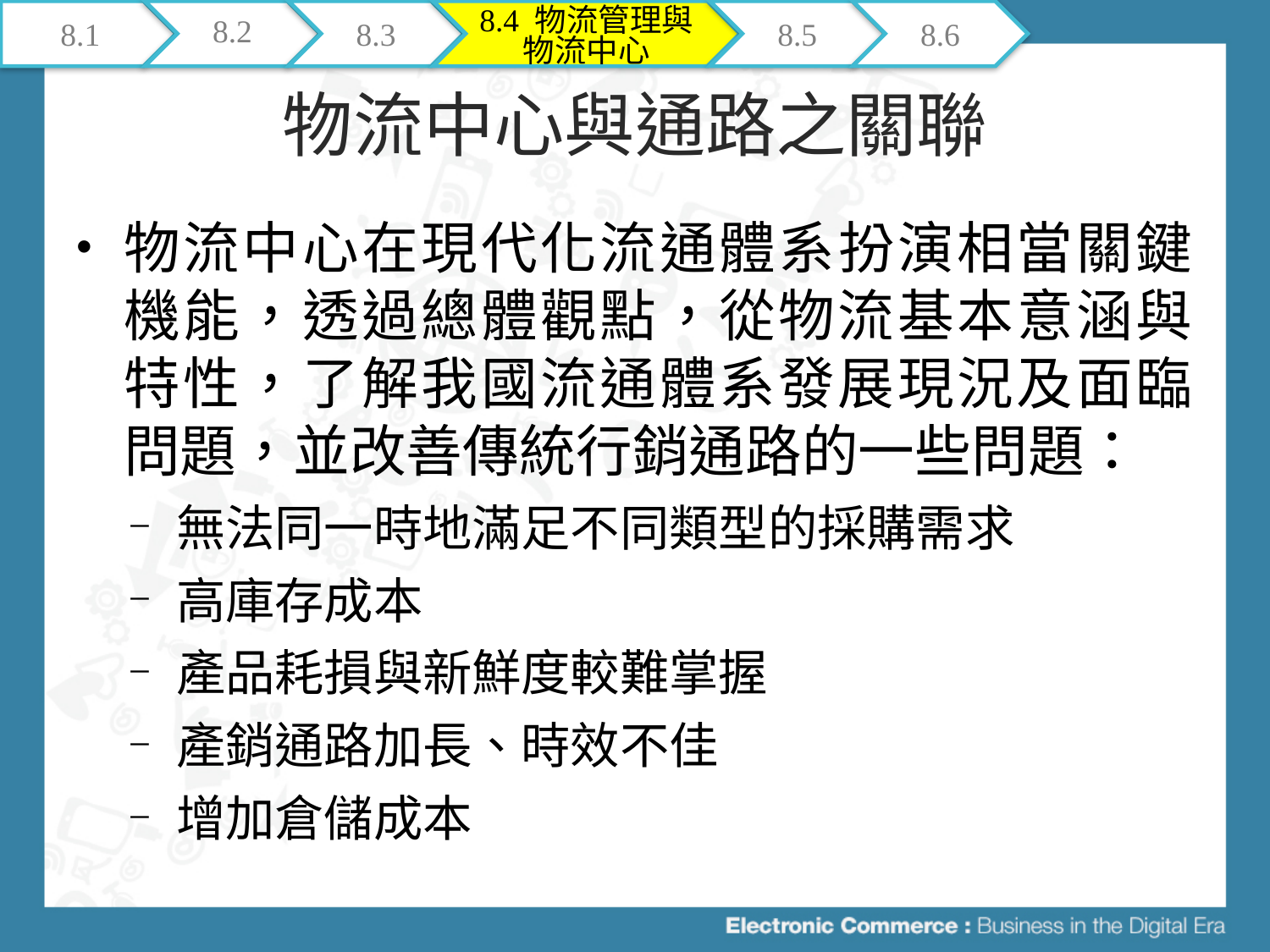

8.1
8.2
8.3
8.4 物流管理與物流中心
8.5
8.6
# 物流中心與通路之關聯
物流中心在現代化流通體系扮演相當關鍵機能，透過總體觀點，從物流基本意涵與特性，了解我國流通體系發展現況及面臨問題，並改善傳統行銷通路的一些問題：
無法同一時地滿足不同類型的採購需求
高庫存成本
產品耗損與新鮮度較難掌握
產銷通路加長、時效不佳
增加倉儲成本